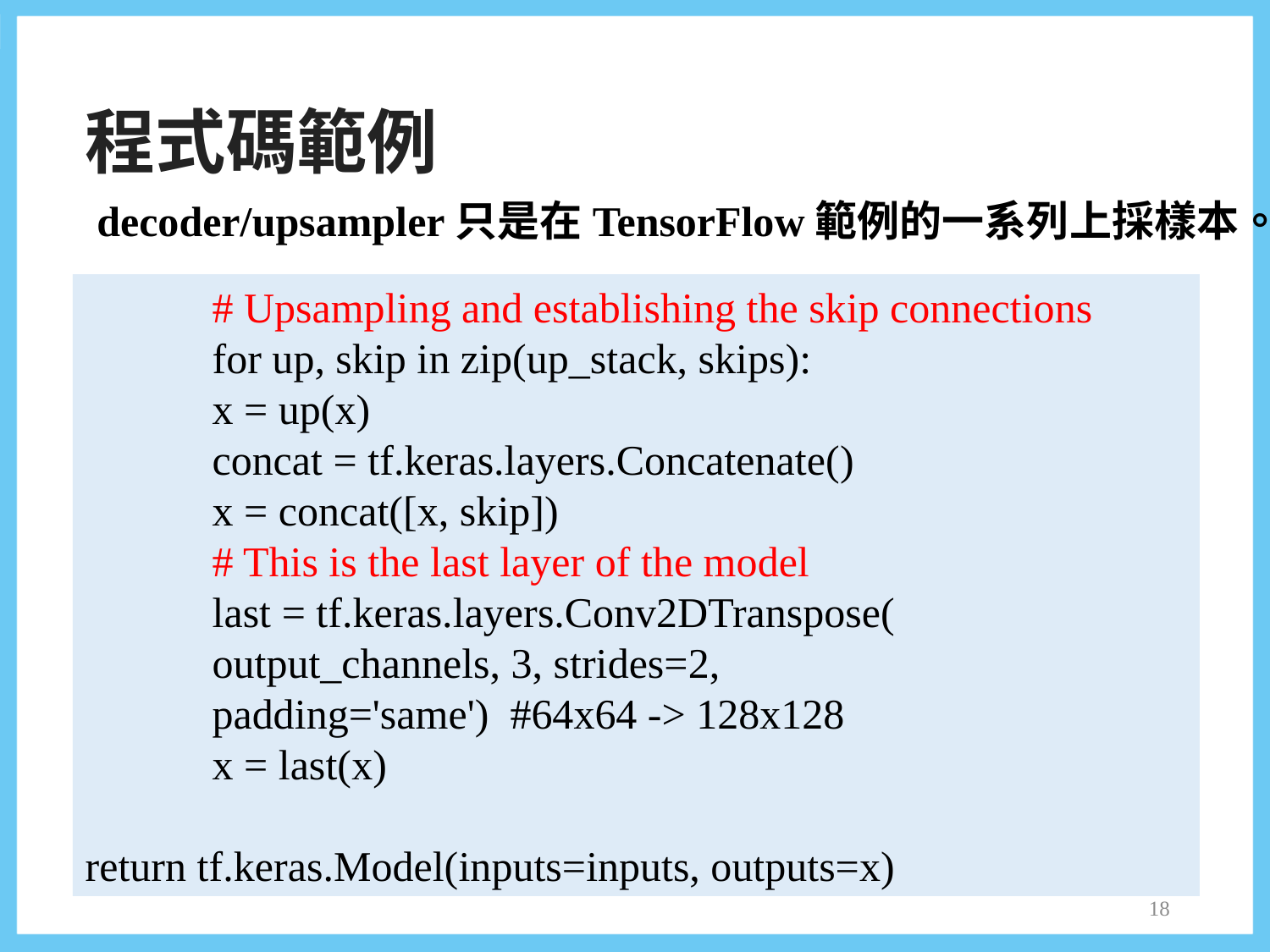

程式碼範例
decoder/upsampler只是在TensorFlow範例的一系列上採樣本。
	# Upsampling and establishing the skip connections
	for up, skip in zip(up_stack, skips):
	x = up(x)
	concat = tf.keras.layers.Concatenate()
	x = concat([x, skip])
	# This is the last layer of the model
	last = tf.keras.layers.Conv2DTranspose(
	output_channels, 3, strides=2,
	padding='same')  #64x64 -> 128x128
	x = last(x)

return tf.keras.Model(inputs=inputs, outputs=x)
18